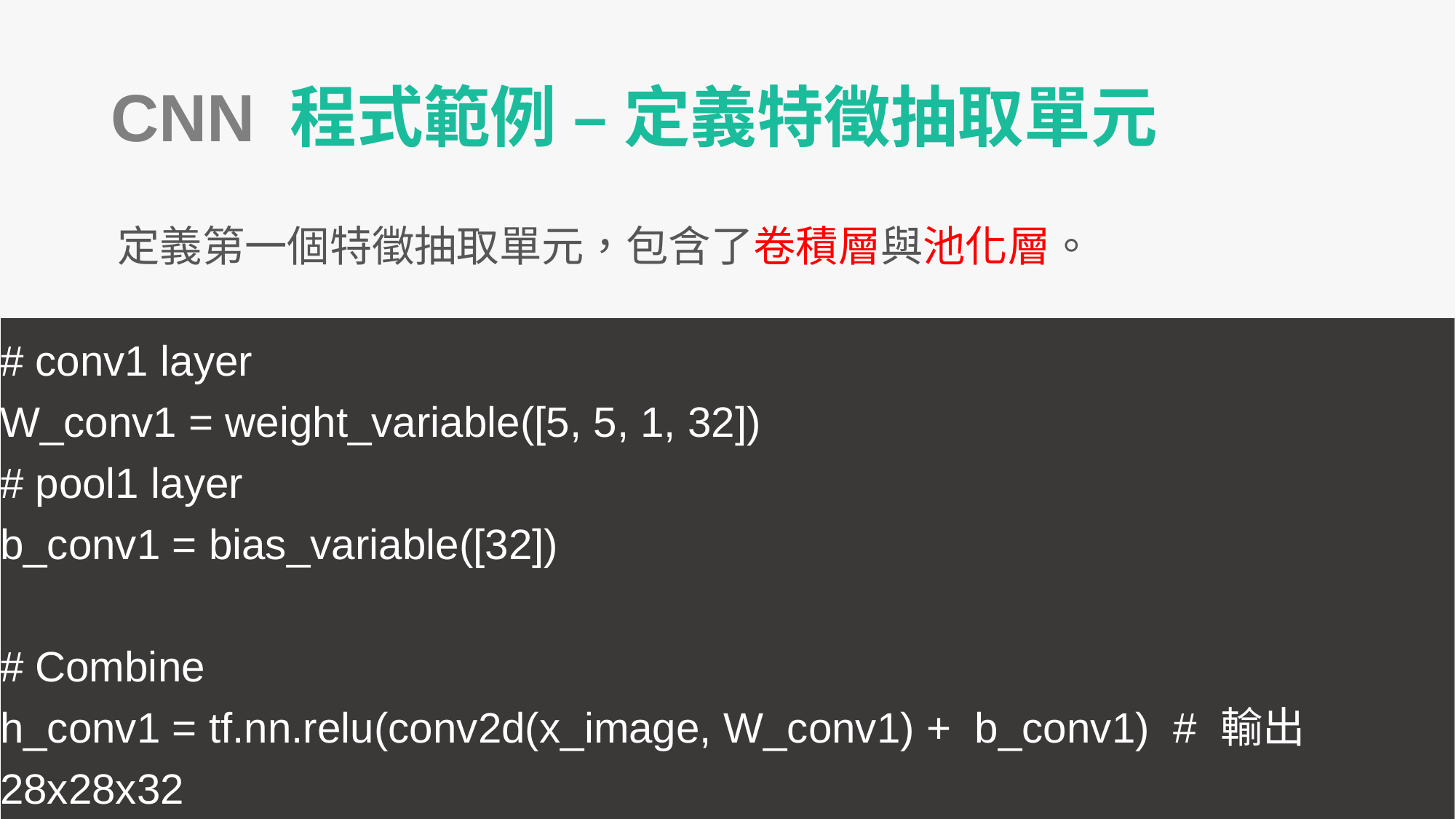

CNN 程式範例 – 定義特徵抽取單元
定義第一個特徵抽取單元，包含了卷積層與池化層。
# conv1 layer
W_conv1 = weight_variable([5, 5, 1, 32])
# pool1 layer
b_conv1 = bias_variable([32])

# Combine
h_conv1 = tf.nn.relu(conv2d(x_image, W_conv1) +  b_conv1)  # 輸出 28x28x32
h_pool1 = max_pool_2x2(h_conv1)  # 輸出 14x14x32